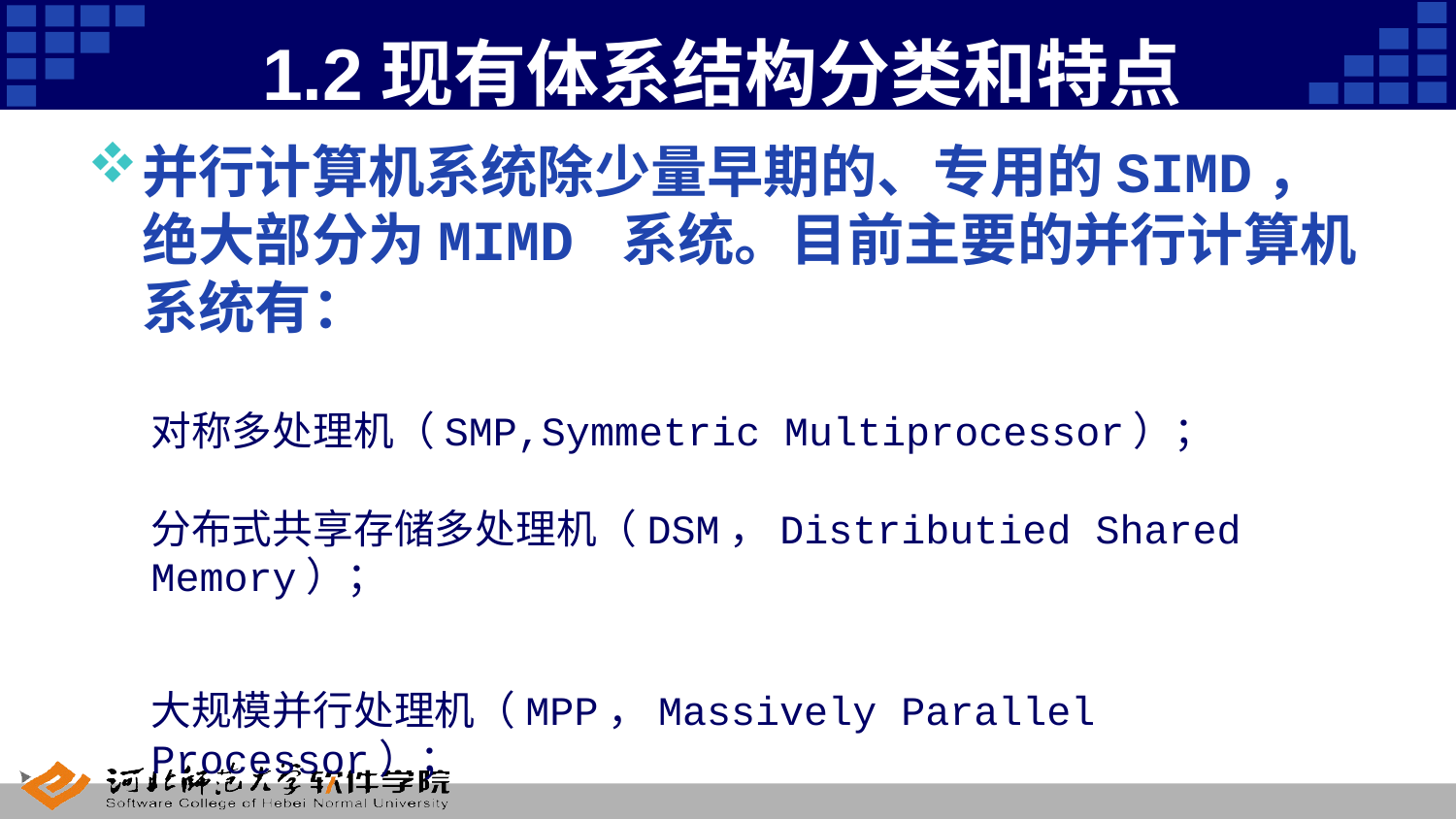

# 1.2现有体系结构分类和特点
并行计算机系统除少量早期的、专用的SIMD，绝大部分为MIMD 系统。目前主要的并行计算机系统有：
对称多处理机（SMP,Symmetric Multiprocessor）；
分布式共享存储多处理机（DSM，Distributied Shared Memory）；

大规模并行处理机（MPP，Massively Parallel Processor）；